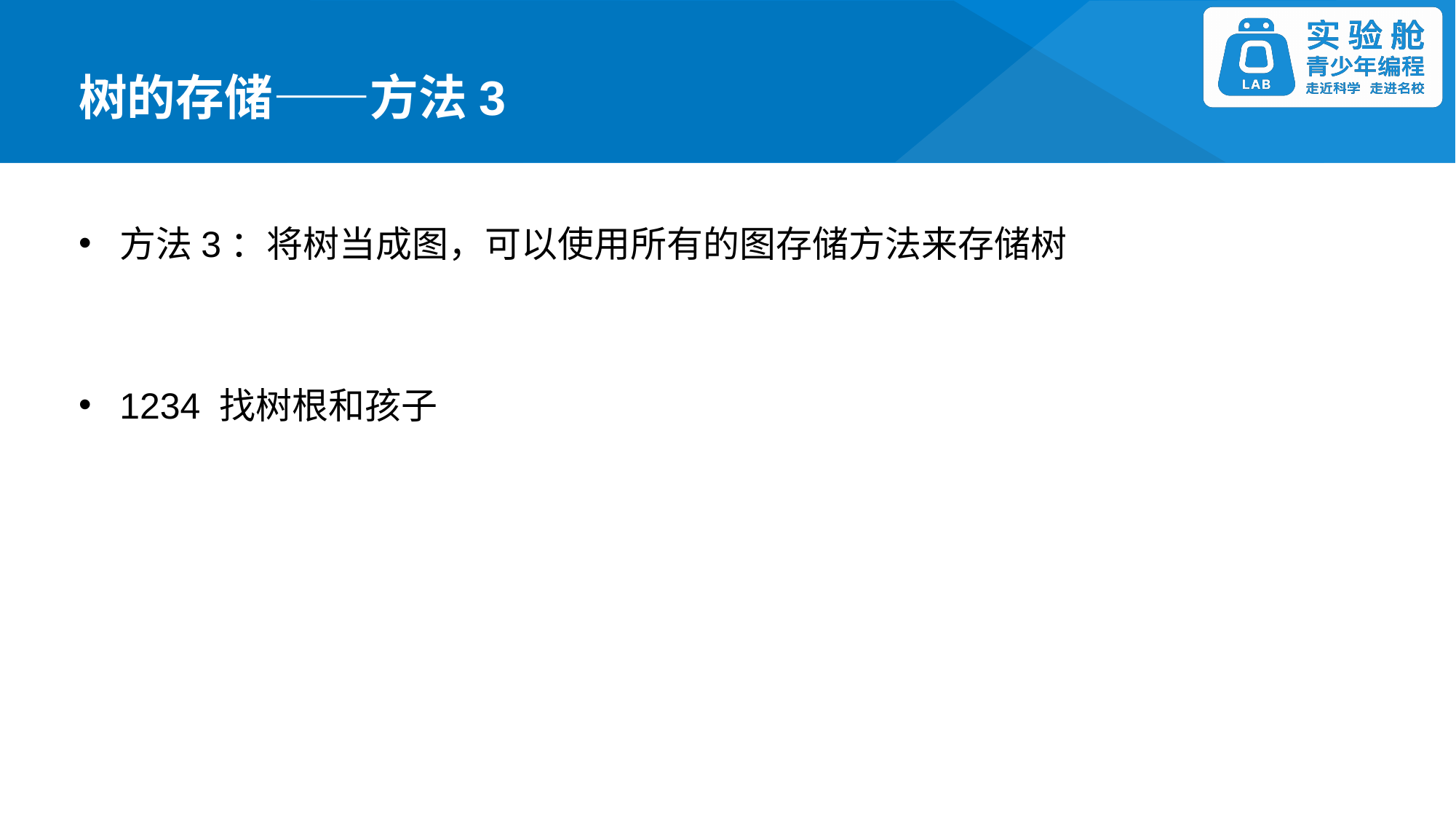

树的存储——方法3
方法3：将树当成图，可以使用所有的图存储方法来存储树

1234 找树根和孩子